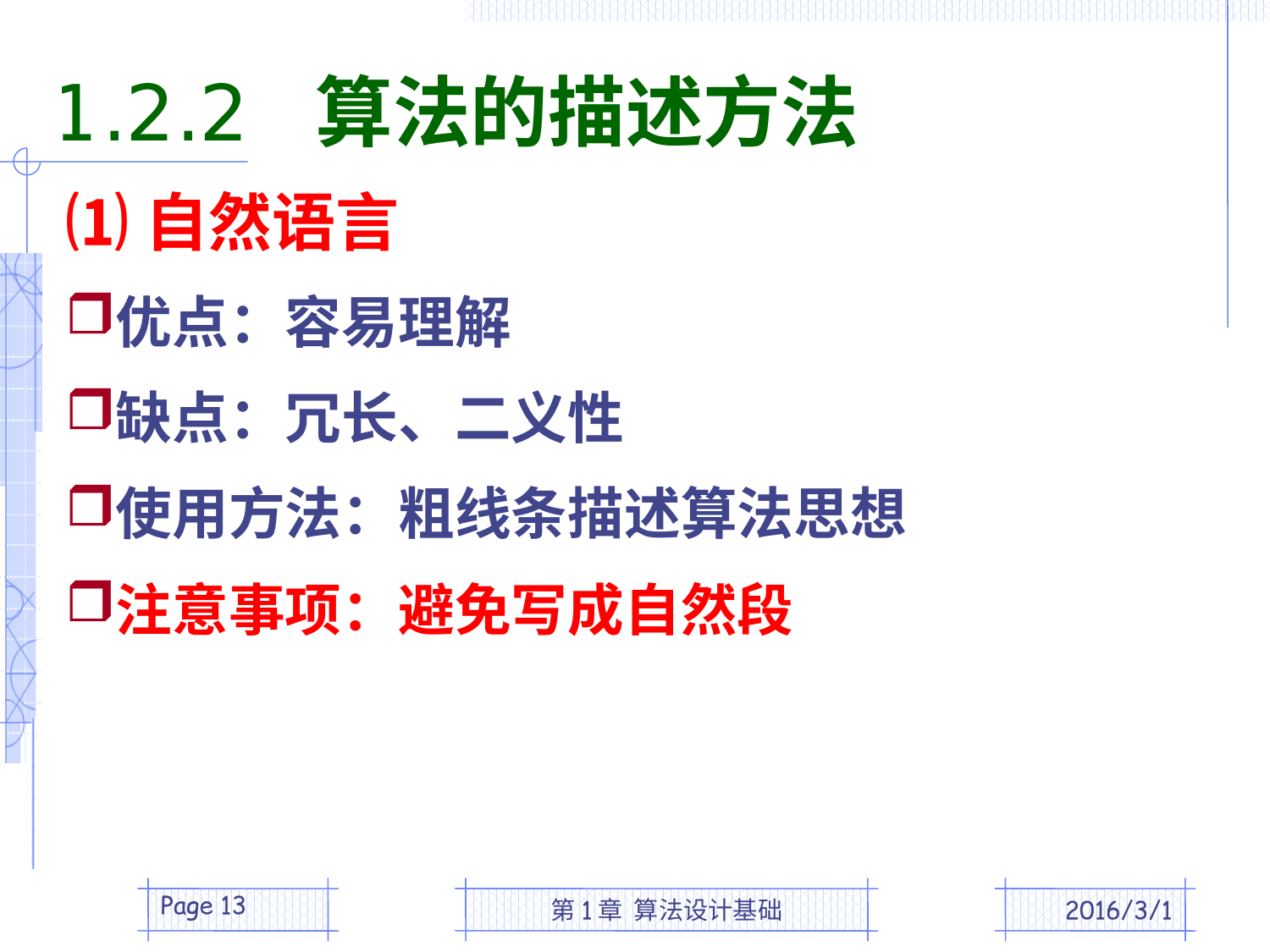

1.2.2  算法的描述方法
⑴自然语言
优点：容易理解
缺点：冗长、二义性
使用方法：粗线条描述算法思想
注意事项：避免写成自然段
Page 13
第1章  算法设计基础
2016/3/1